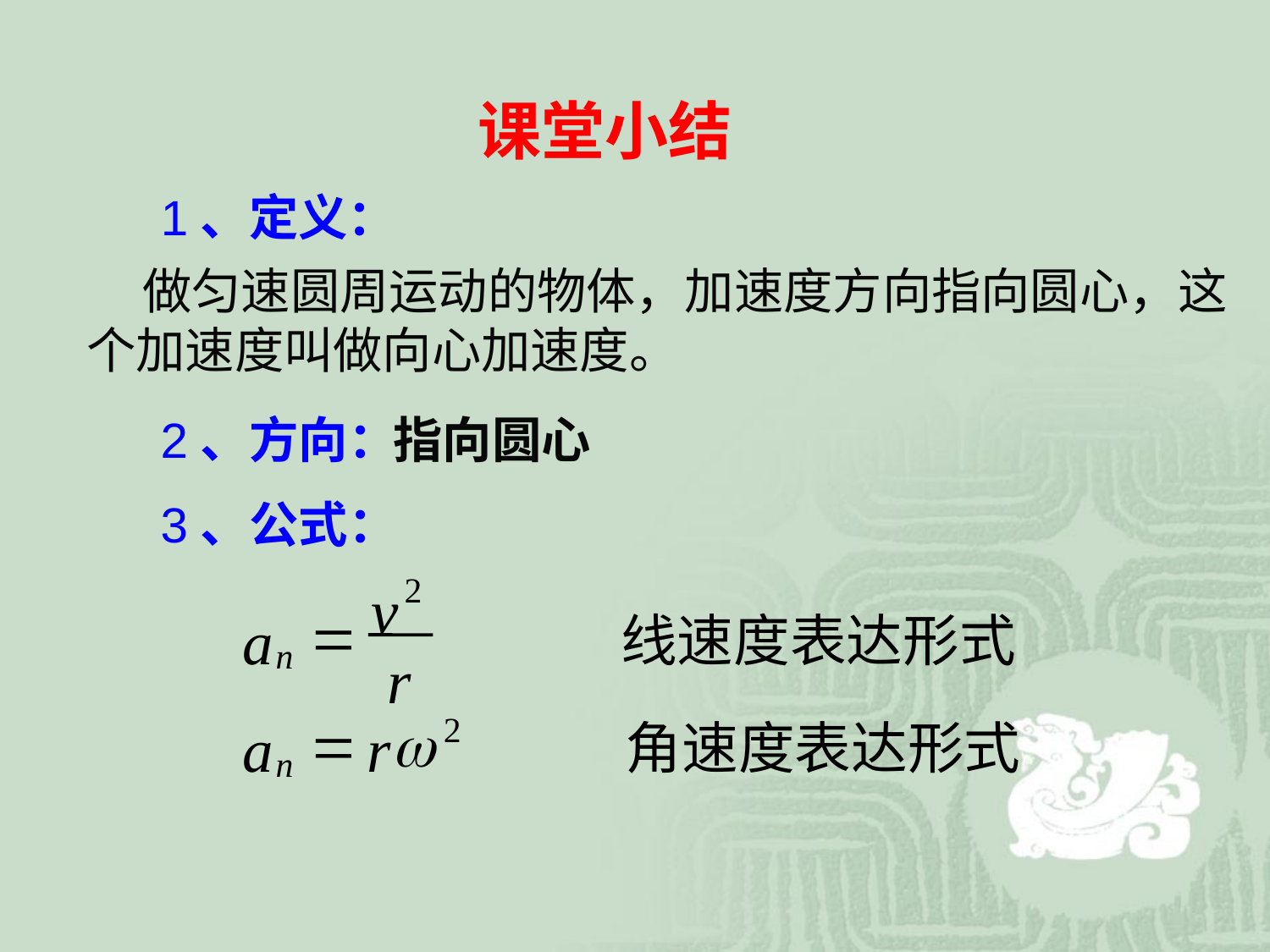

课堂小结
1、定义：
    做匀速圆周运动的物体，加速度方向指向圆心，这个加速度叫做向心加速度。
2、方向：
指向圆心
3、公式：

2
v
=
a

线速度表达形式
n

r
=
ω
2
a
r

角速度表达形式
n